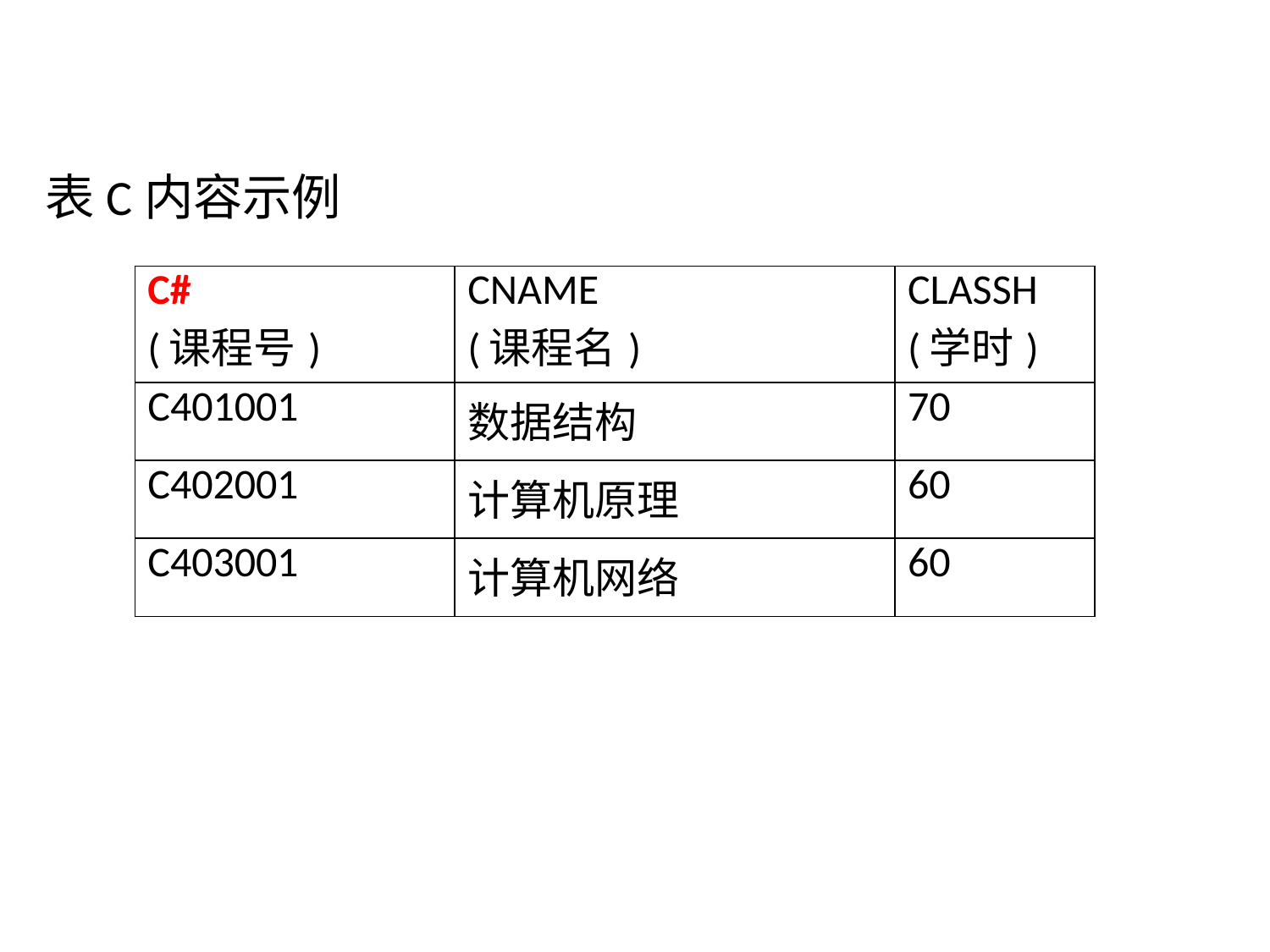

表C内容示例

| C# (课程号) | CNAME (课程名) | CLASSH (学时) |
| --- | --- | --- |
| C401001 | 数据结构 | 70 |
| C402001 | 计算机原理 | 60 |
| C403001 | 计算机网络 | 60 |